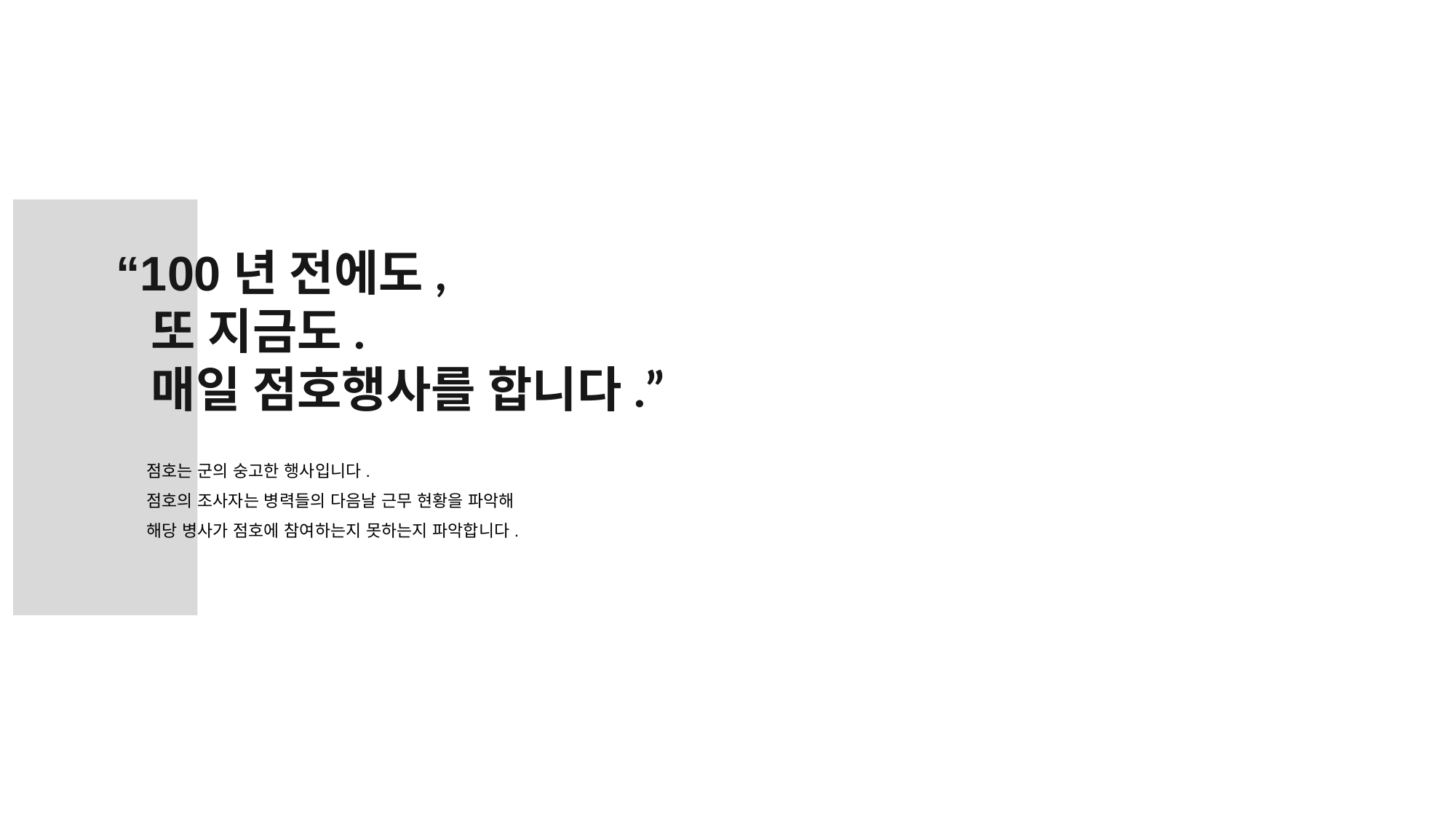

“100년 전에도,
  또 지금도.
  매일 점호행사를 합니다.”
점호는 군의 숭고한 행사입니다.
점호의 조사자는 병력들의 다음날 근무 현황을 파악해
해당 병사가 점호에 참여하는지 못하는지 파악합니다.